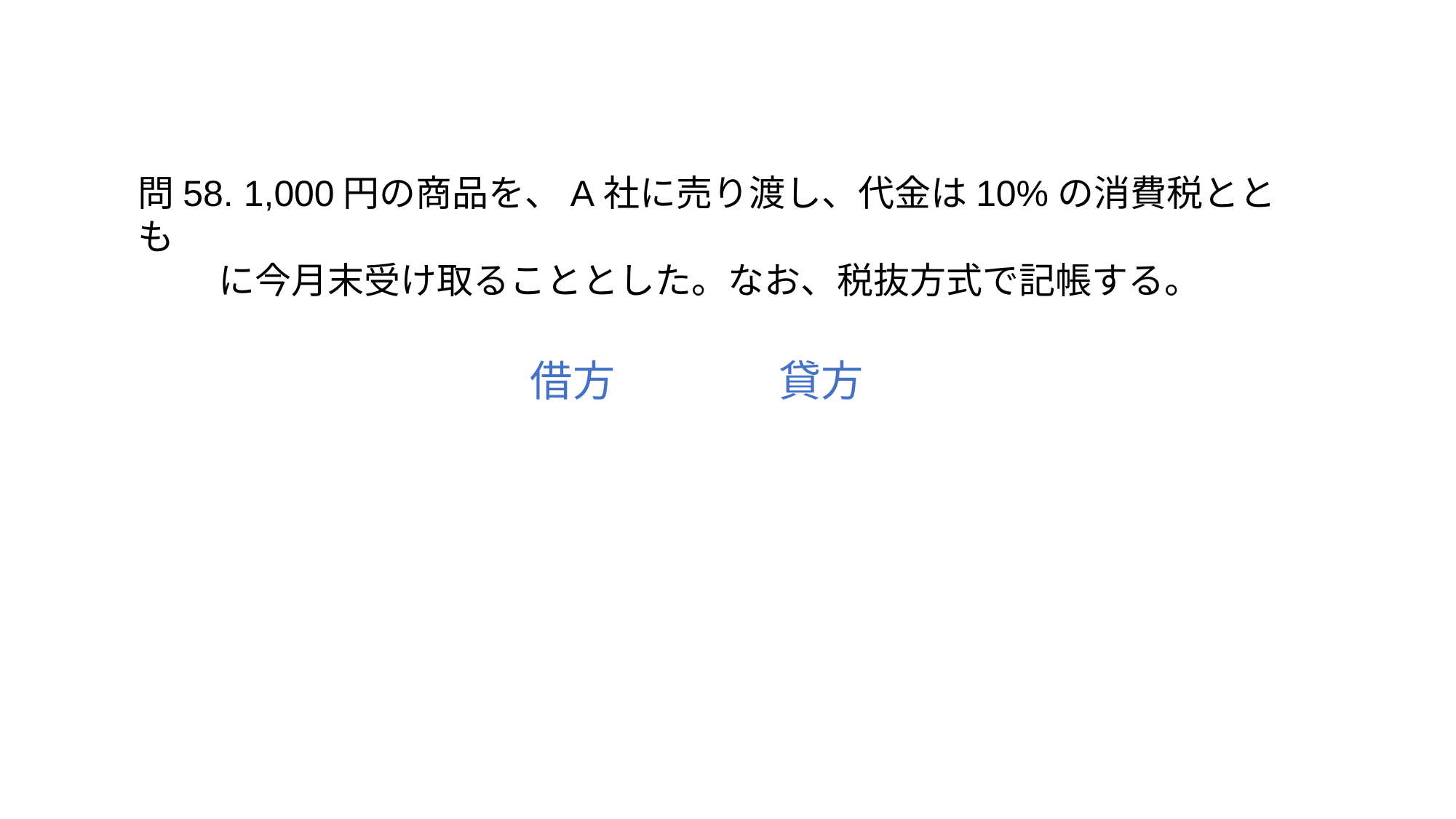

問58. 1,000円の商品を、A社に売り渡し、代金は10%の消費税ととも
　　 に今月末受け取ることとした。なお、税抜方式で記帳する。
借方
貸方